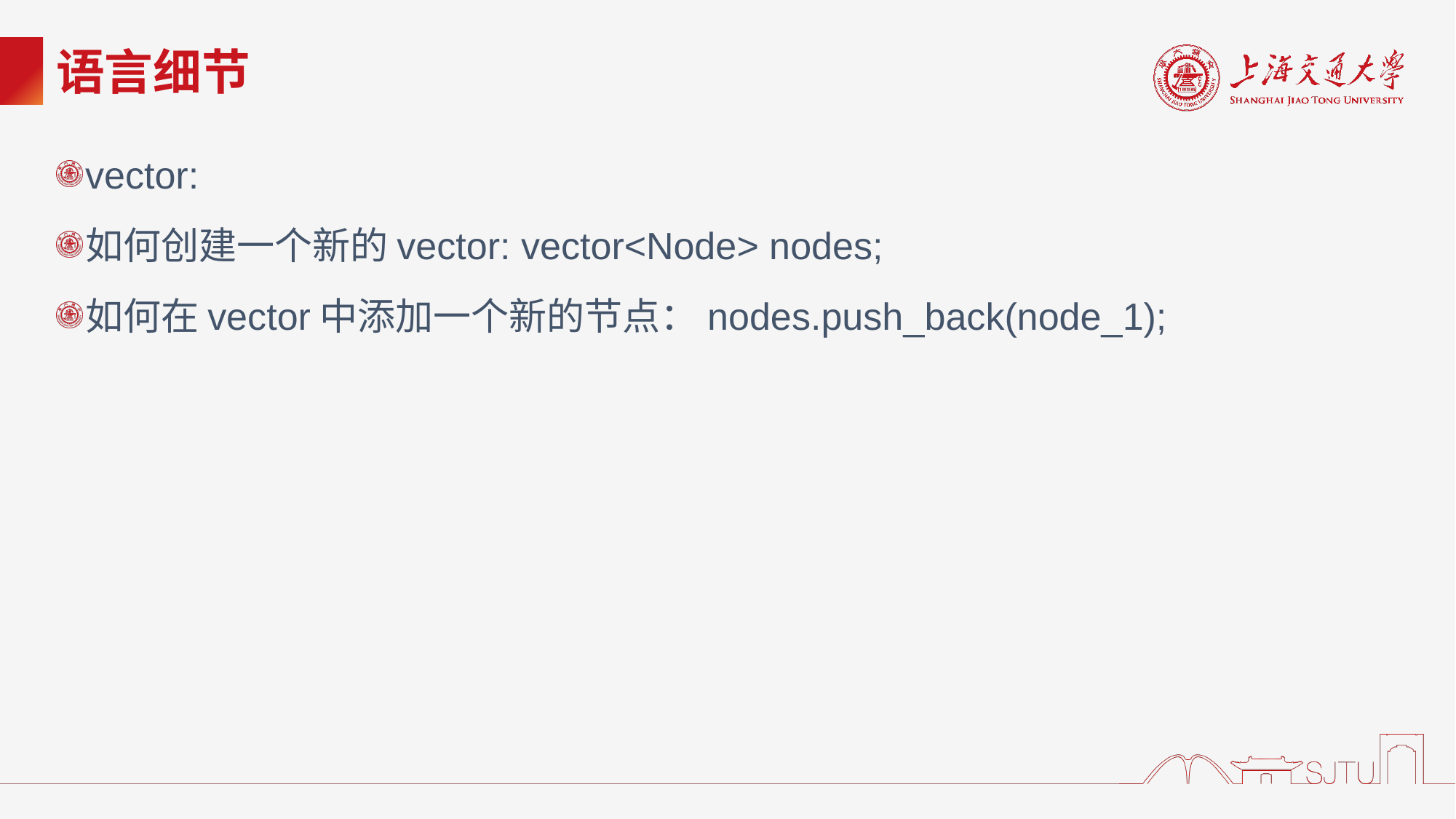

# 语言细节
vector:
如何创建一个新的vector: vector<Node> nodes;
如何在vector中添加一个新的节点：nodes.push_back(node_1);